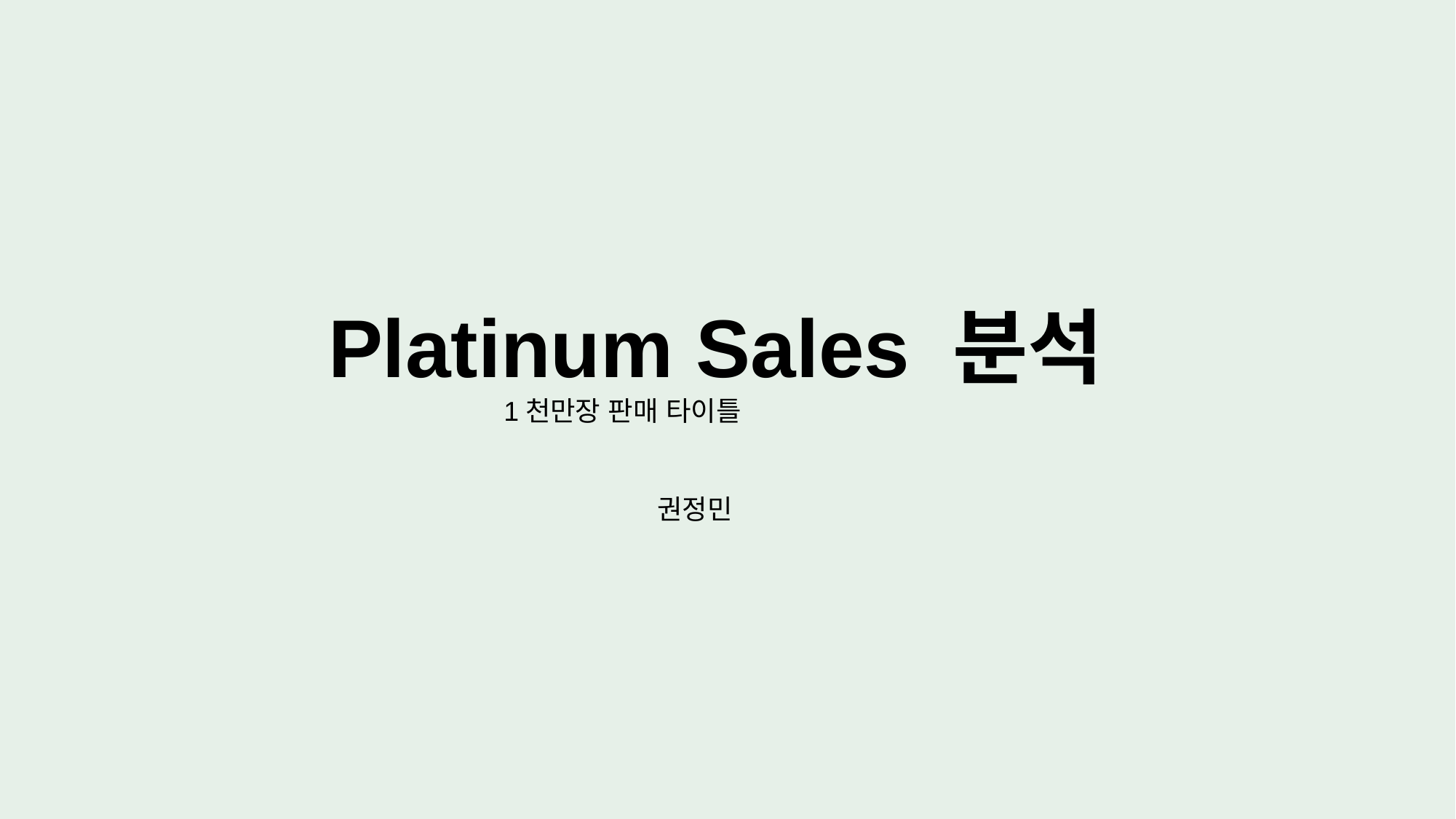

Platinum Sales 분석
1천만장 판매 타이틀
권정민